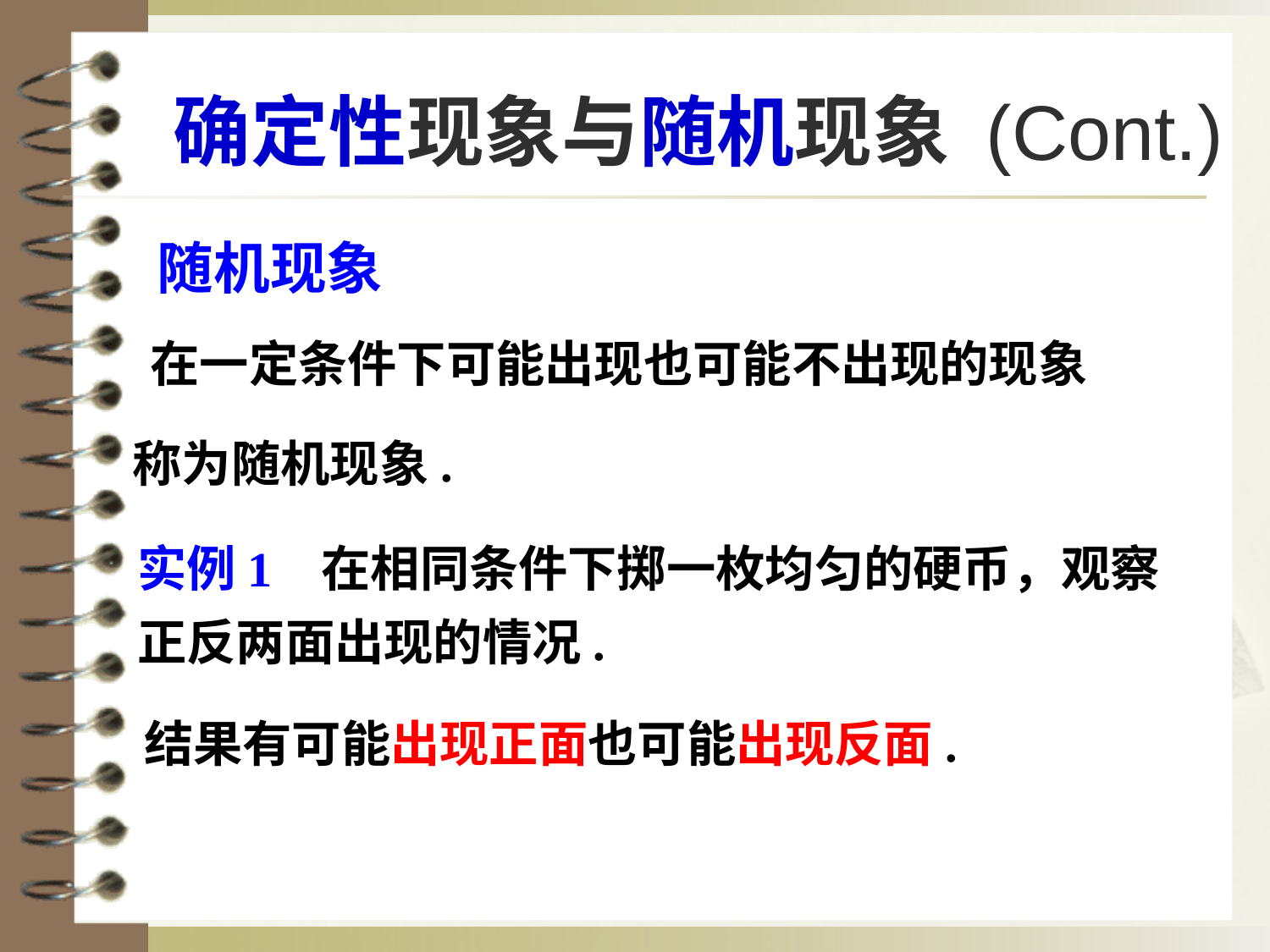

# 确定性现象与随机现象 (Cont.)
随机现象
在一定条件下可能出现也可能不出现的现象
称为随机现象.
实例1   在相同条件下掷一枚均匀的硬币，观察
正反两面出现的情况.
结果有可能出现正面也可能出现反面.